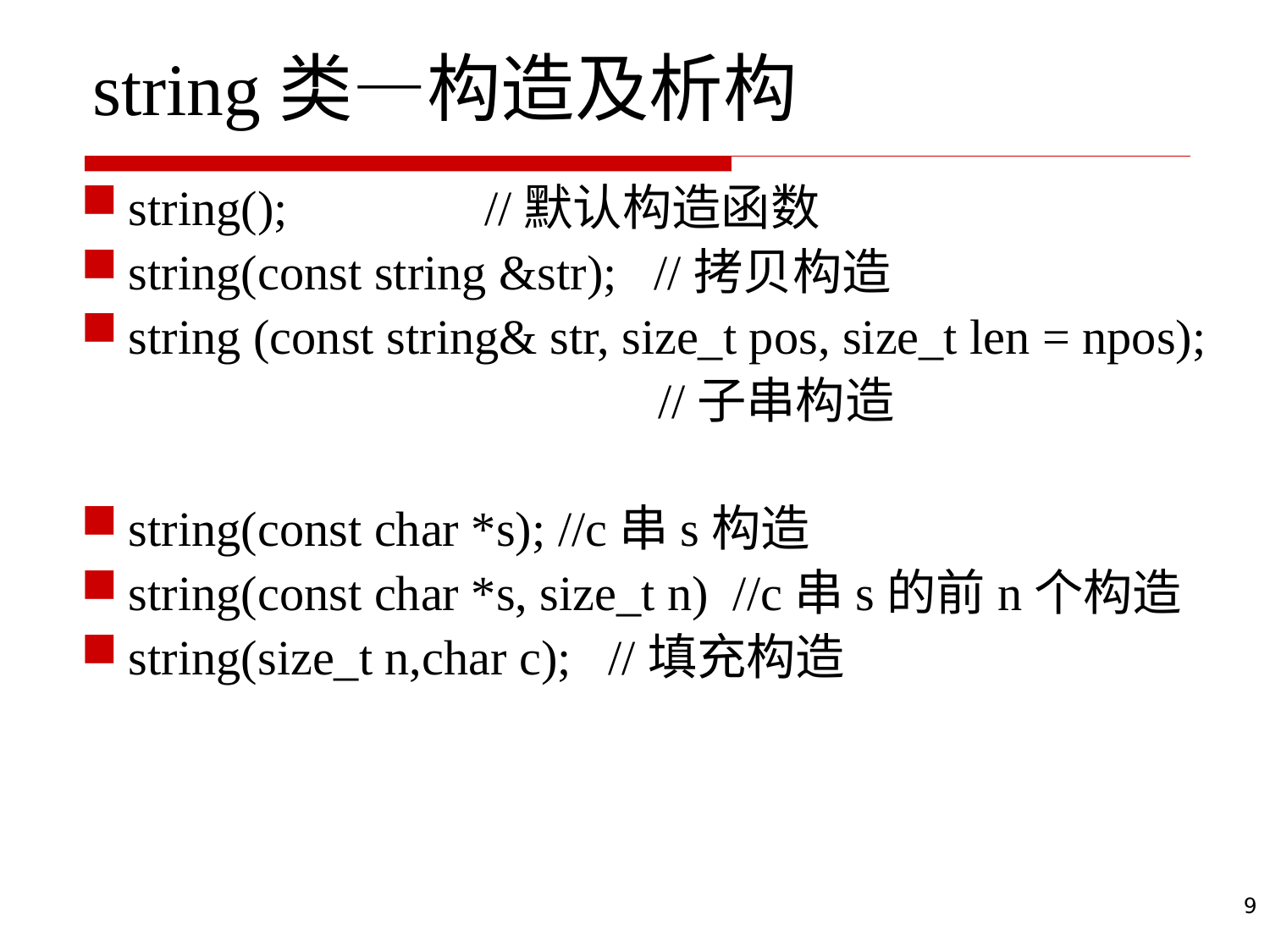

# string类—构造及析构
string();                //默认构造函数
string(const string &str);   //拷贝构造
string (const string& str, size_t pos, size_t len = npos);
                                               //子串构造

string(const char *s); //c串s构造
string(const char *s, size_t n)  //c串s的前n个构造
string(size_t n,char c);   //填充构造
9